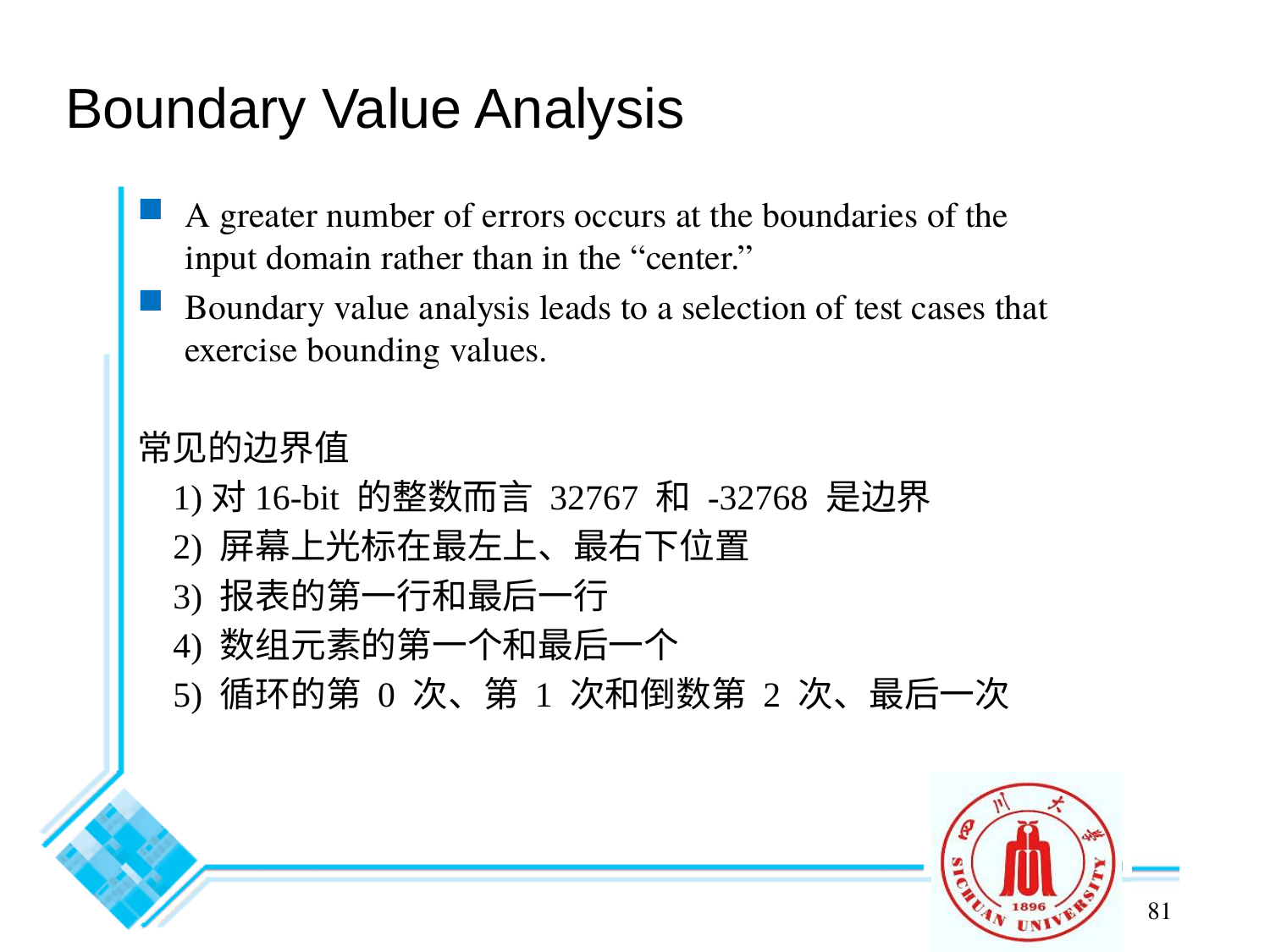

Boundary Value Analysis
A greater number of errors occurs at the boundaries of the input domain rather than in the “center.”
Boundary value analysis leads to a selection of test cases that exercise bounding values.

常见的边界值
    1)对16-bit 的整数而言 32767 和 -32768 是边界
    2) 屏幕上光标在最左上、最右下位置
    3) 报表的第一行和最后一行
    4) 数组元素的第一个和最后一个
    5) 循环的第 0 次、第 1 次和倒数第 2 次、最后一次

81